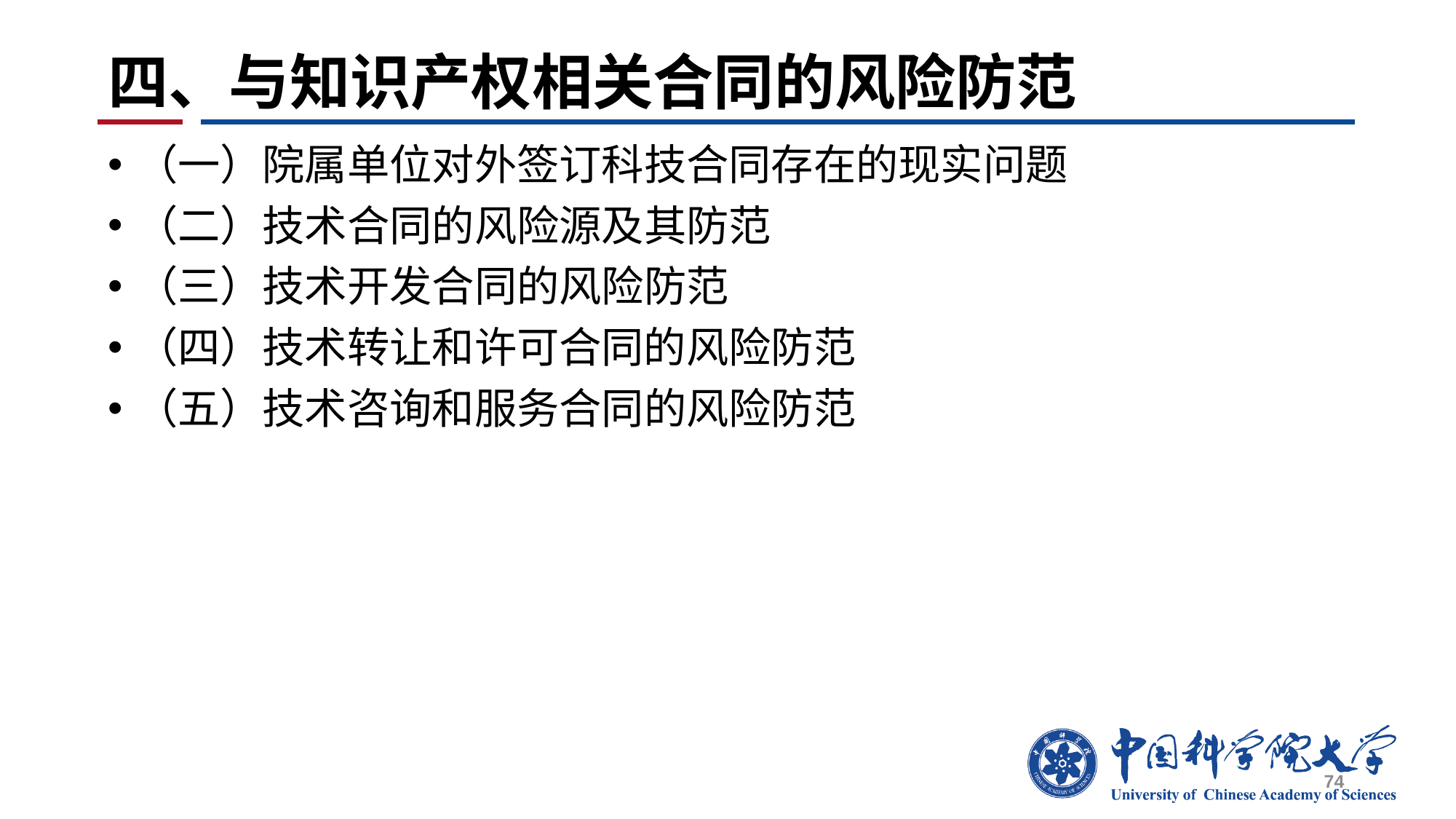

# 四、与知识产权相关合同的风险防范
（一）院属单位对外签订科技合同存在的现实问题
（二）技术合同的风险源及其防范
（三）技术开发合同的风险防范
（四）技术转让和许可合同的风险防范
（五）技术咨询和服务合同的风险防范

74